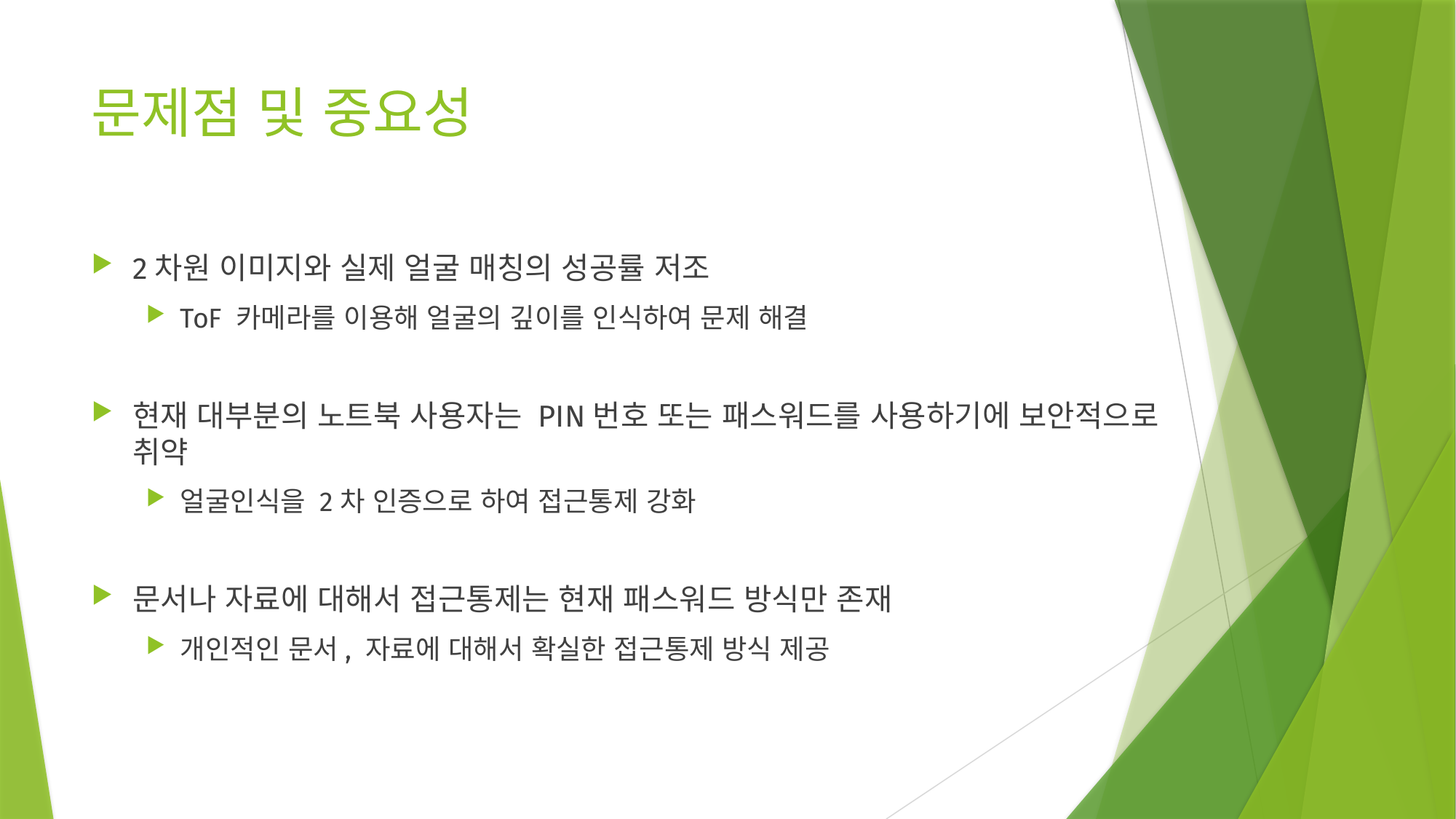

문제점 및 중요성
2차원 이미지와 실제 얼굴 매칭의 성공률 저조
ToF 카메라를 이용해 얼굴의 깊이를 인식하여 문제 해결

현재 대부분의 노트북 사용자는 PIN번호 또는 패스워드를 사용하기에 보안적으로 취약
얼굴인식을 2차 인증으로 하여 접근통제 강화

문서나 자료에 대해서 접근통제는 현재 패스워드 방식만 존재
개인적인 문서, 자료에 대해서 확실한 접근통제 방식 제공